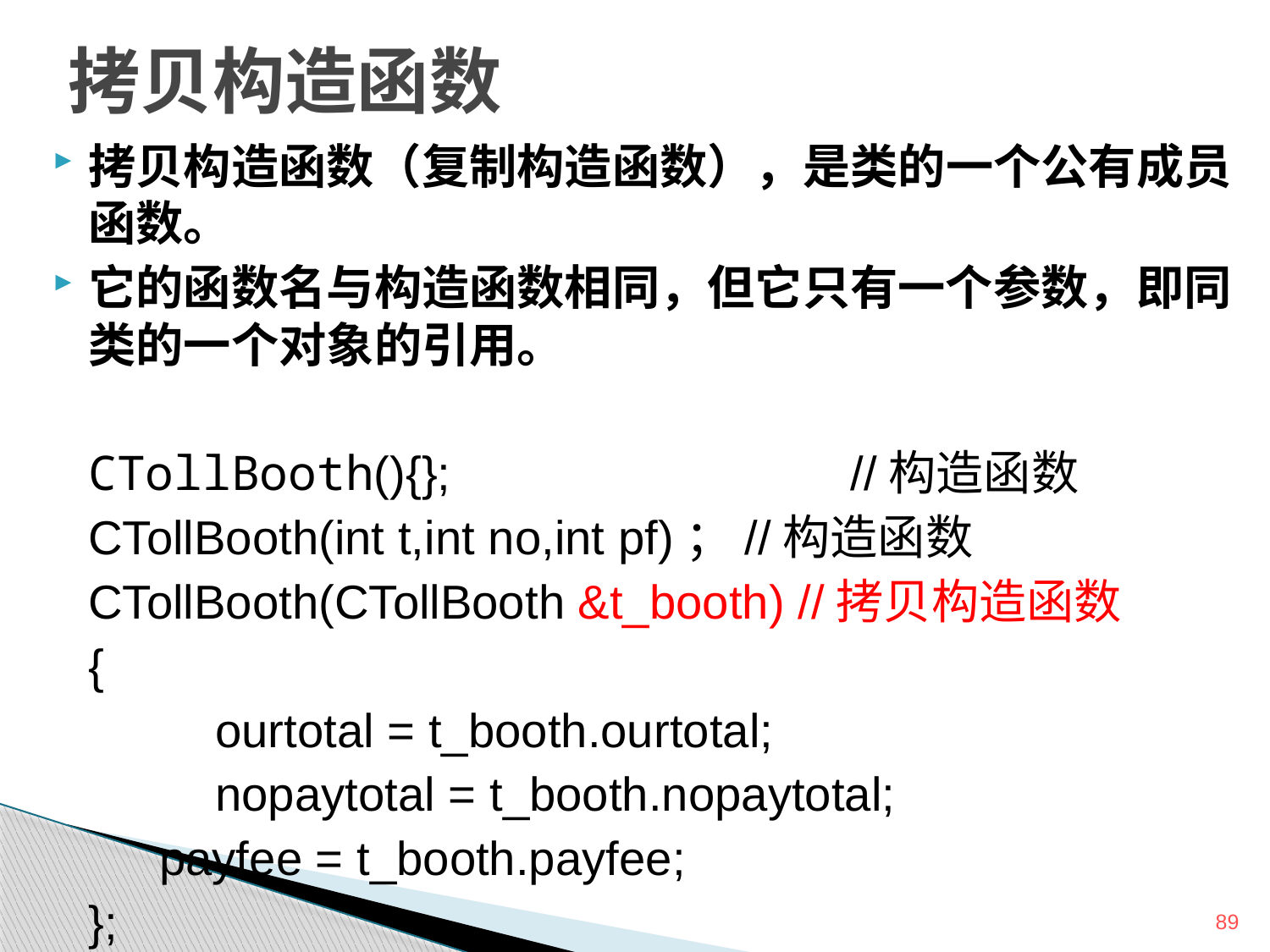

# 拷贝构造函数
拷贝构造函数（复制构造函数），是类的一个公有成员函数。
它的函数名与构造函数相同，但它只有一个参数，即同类的一个对象的引用。

	CTollBooth(){};				//构造函数
	CTollBooth(int t,int no,int pf)；//构造函数
	CTollBooth(CTollBooth &t_booth) //拷贝构造函数
	{
		ourtotal = t_booth.ourtotal;
		nopaytotal = t_booth.nopaytotal;
        payfee = t_booth.payfee;
	};
89